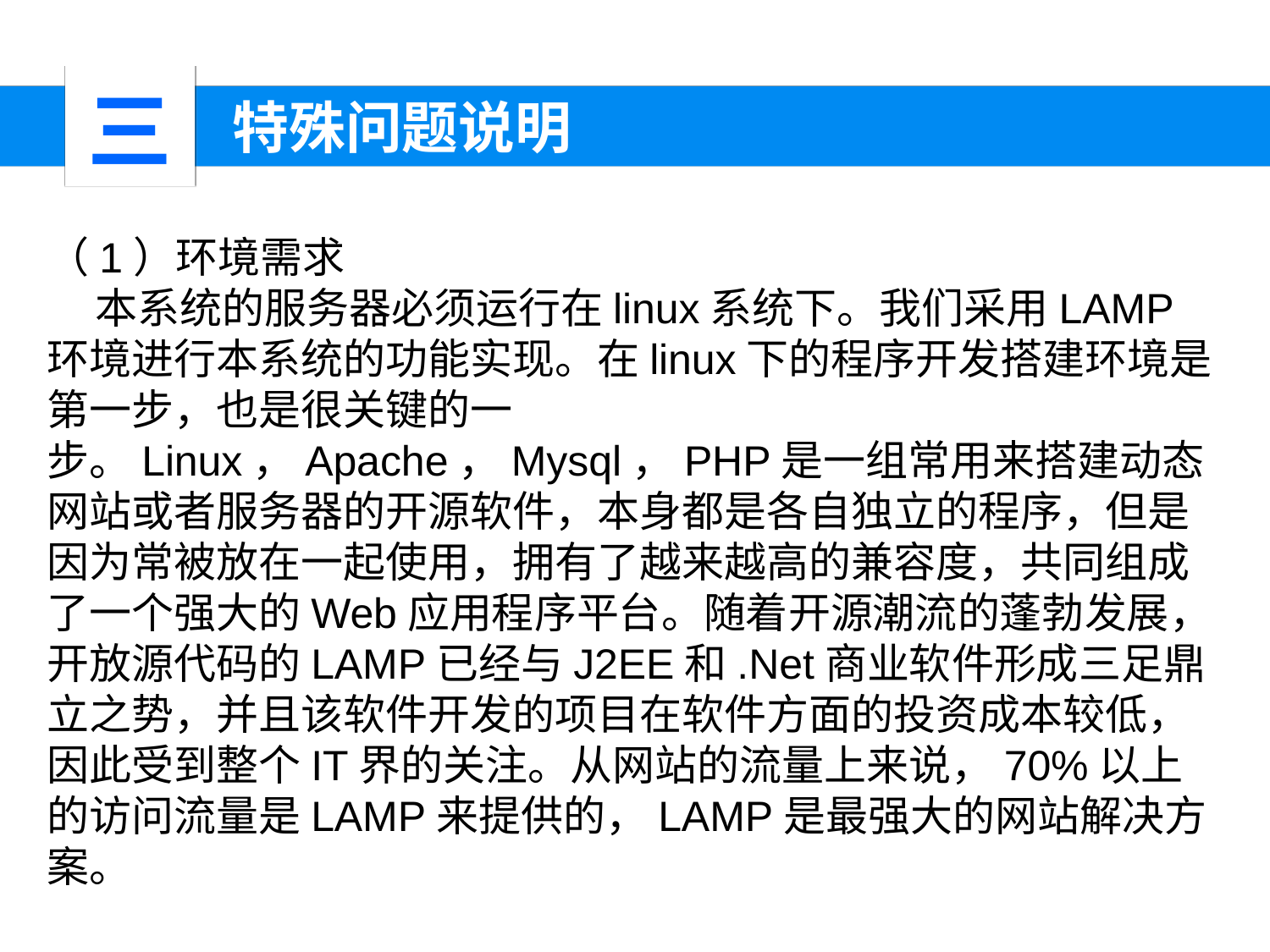

三
                特殊问题说明
（1）环境需求
    本系统的服务器必须运行在linux系统下。我们采用LAMP环境进行本系统的功能实现。在linux下的程序开发搭建环境是第一步，也是很关键的一步。Linux，Apache，Mysql，PHP是一组常用来搭建动态网站或者服务器的开源软件，本身都是各自独立的程序，但是因为常被放在一起使用，拥有了越来越高的兼容度，共同组成了一个强大的Web应用程序平台。随着开源潮流的蓬勃发展，开放源代码的LAMP已经与J2EE和.Net商业软件形成三足鼎立之势，并且该软件开发的项目在软件方面的投资成本较低，因此受到整个IT界的关注。从网站的流量上来说，70%以上的访问流量是LAMP来提供的，LAMP是最强大的网站解决方案。